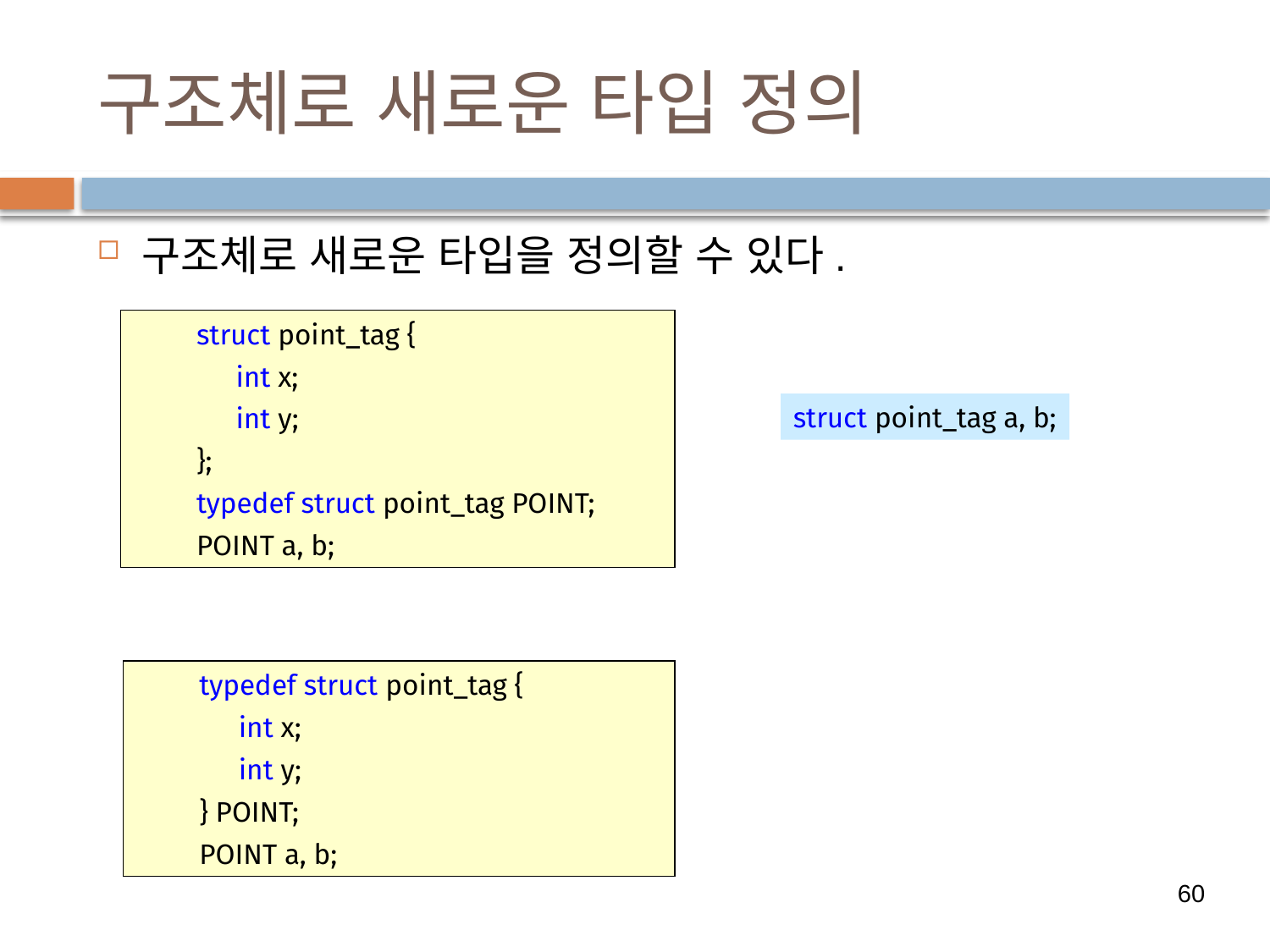

# 구조체로 새로운 타입 정의
구조체로 새로운 타입을 정의할 수 있다.
struct point_tag {
	int x;
	int y;
};
typedef struct point_tag POINT;
POINT a, b;
struct point_tag a, b;
typedef struct point_tag {
	int x;
	int y;
} POINT;
POINT a, b;
60